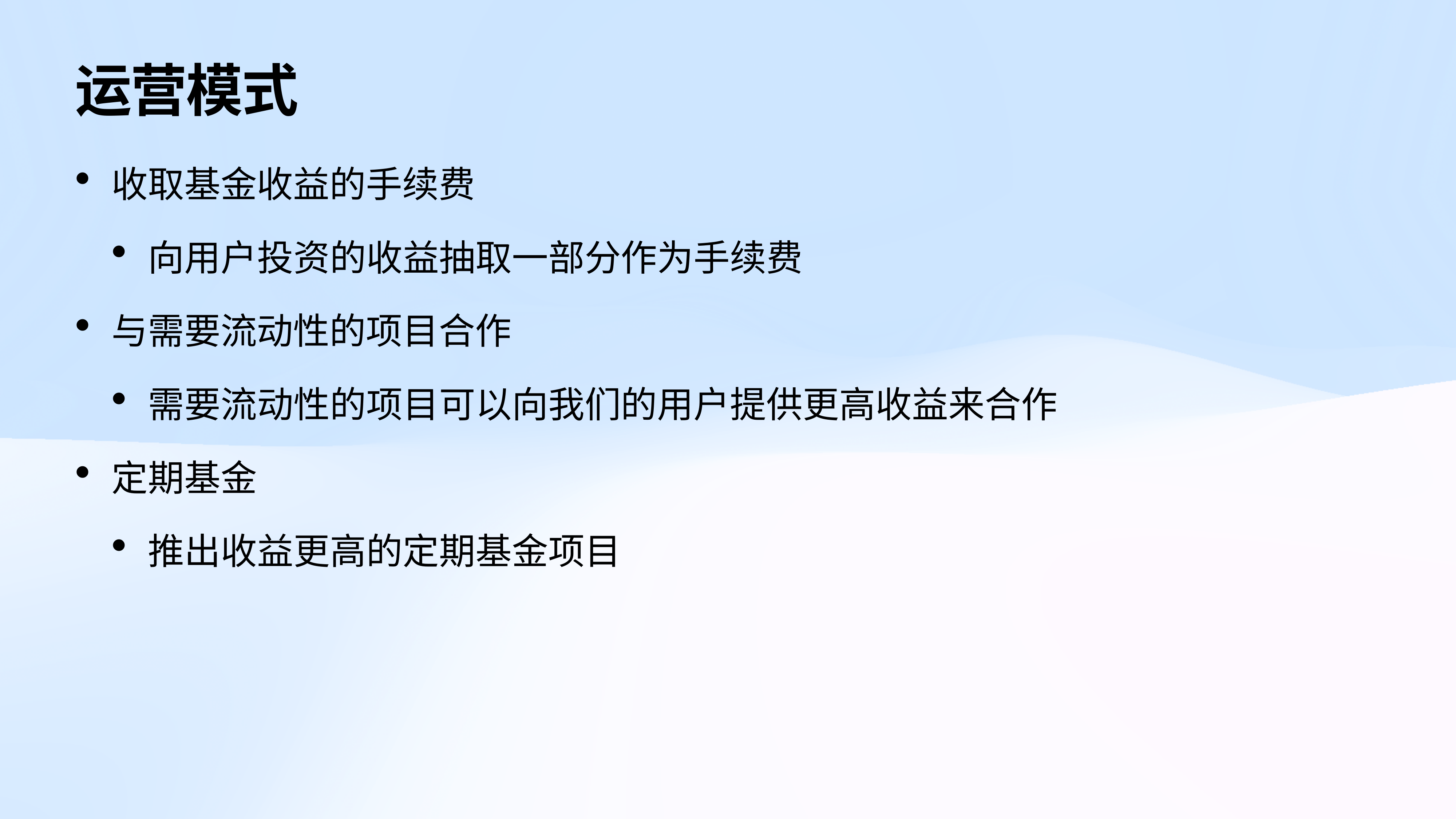

# 运营模式
收取基金收益的手续费
向用户投资的收益抽取一部分作为手续费
与需要流动性的项目合作
需要流动性的项目可以向我们的用户提供更高收益来合作
定期基金
推出收益更高的定期基金项目